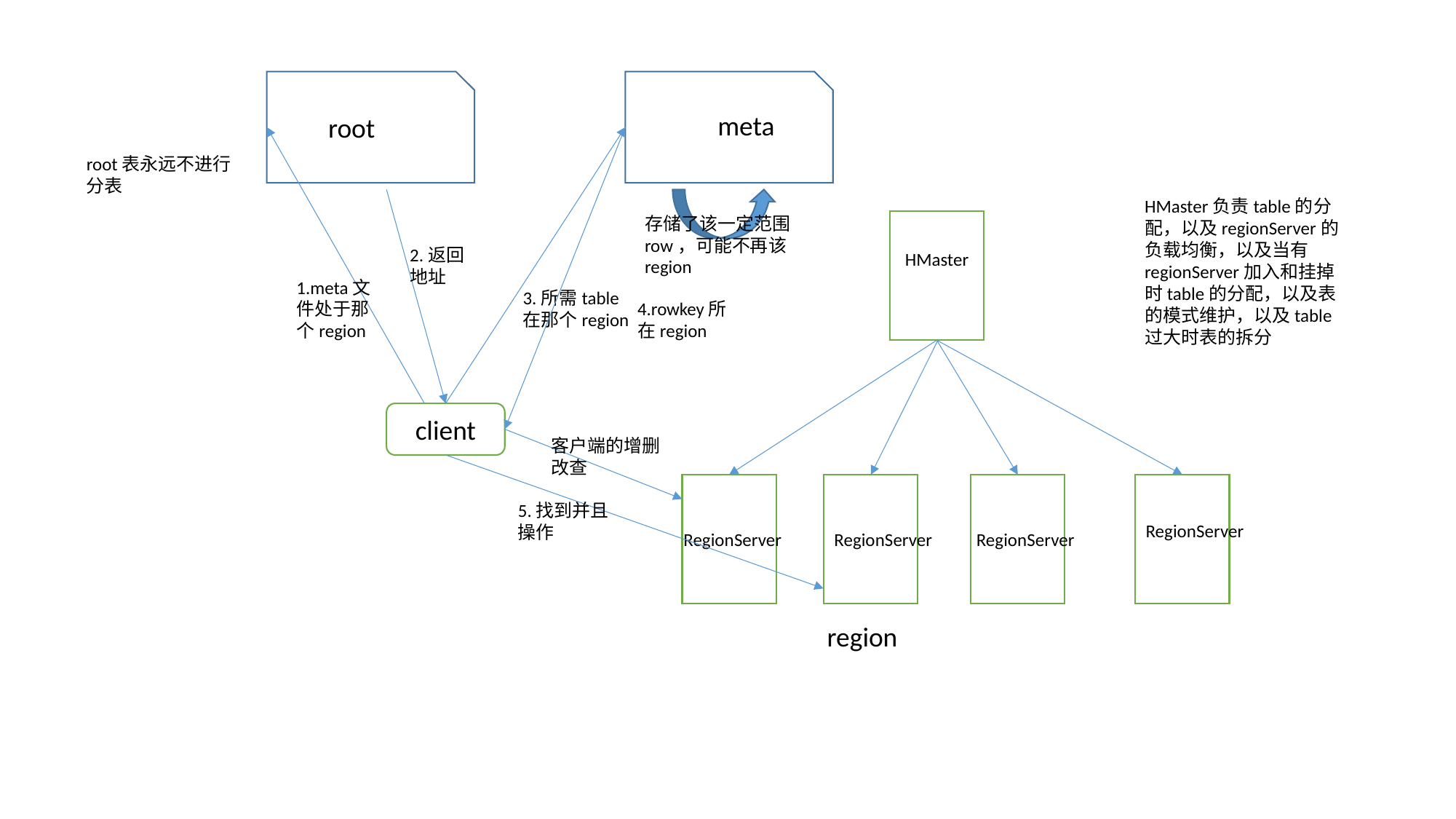

meta
root
root表永远不进行分表

HMaster负责table的分配，以及regionServer的负载均衡，以及当有regionServer加入和挂掉时table的分配，以及表的模式维护，以及table过大时表的拆分
存储了该一定范围row，可能不再该region

2.返回地址
HMaster
1.meta文件处于那个region
3.所需table在那个region
4.rowkey所在region
client
客户端的增删改查

5.找到并且操作
RegionServer
RegionServer
RegionServer
RegionServer
region